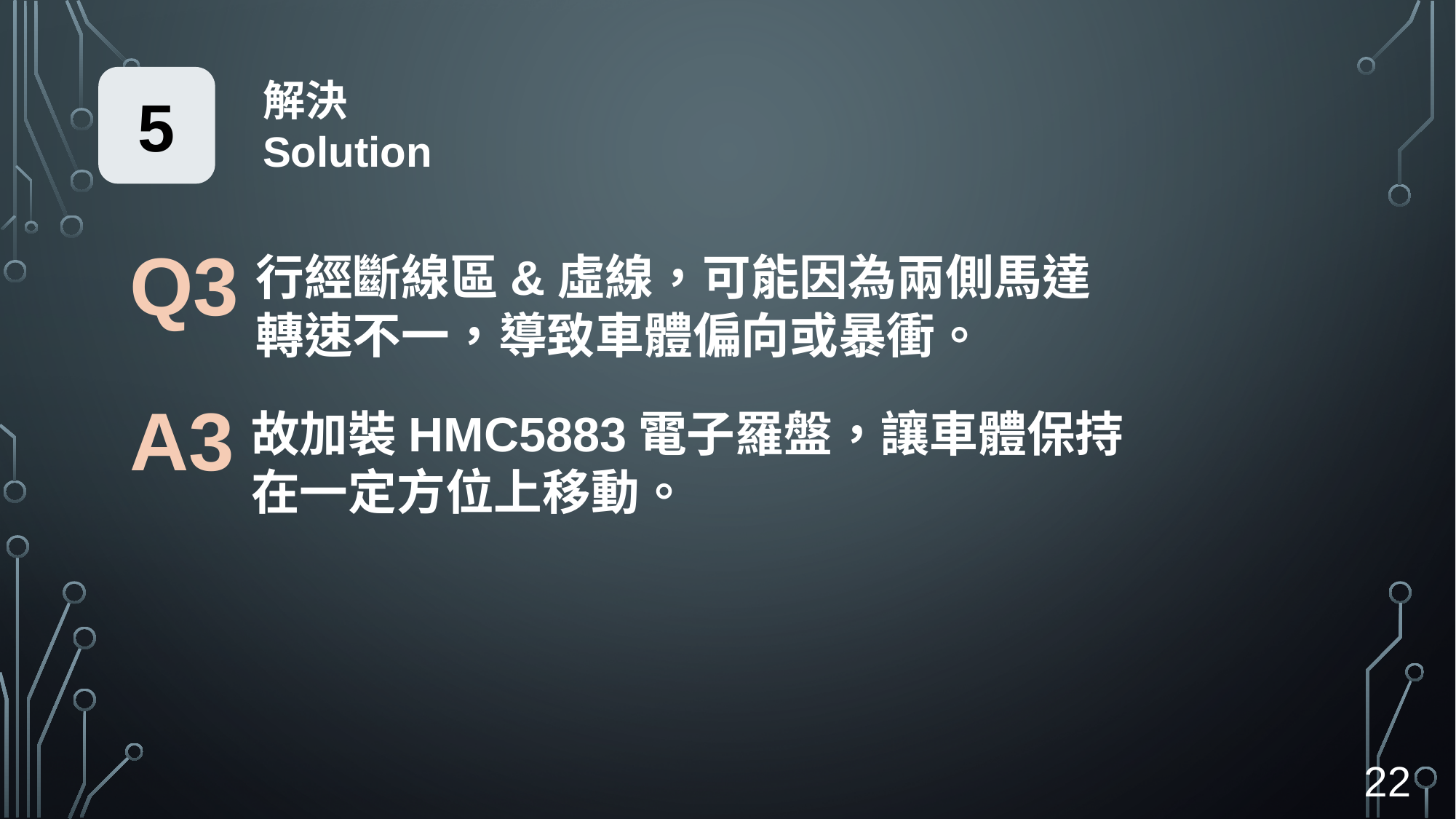

5
解決
Solution
Q3
行經斷線區&虛線，可能因為兩側馬達轉速不一，導致車體偏向或暴衝。

A3
故加裝HMC5883電子羅盤，讓車體保持
在一定方位上移動。

22